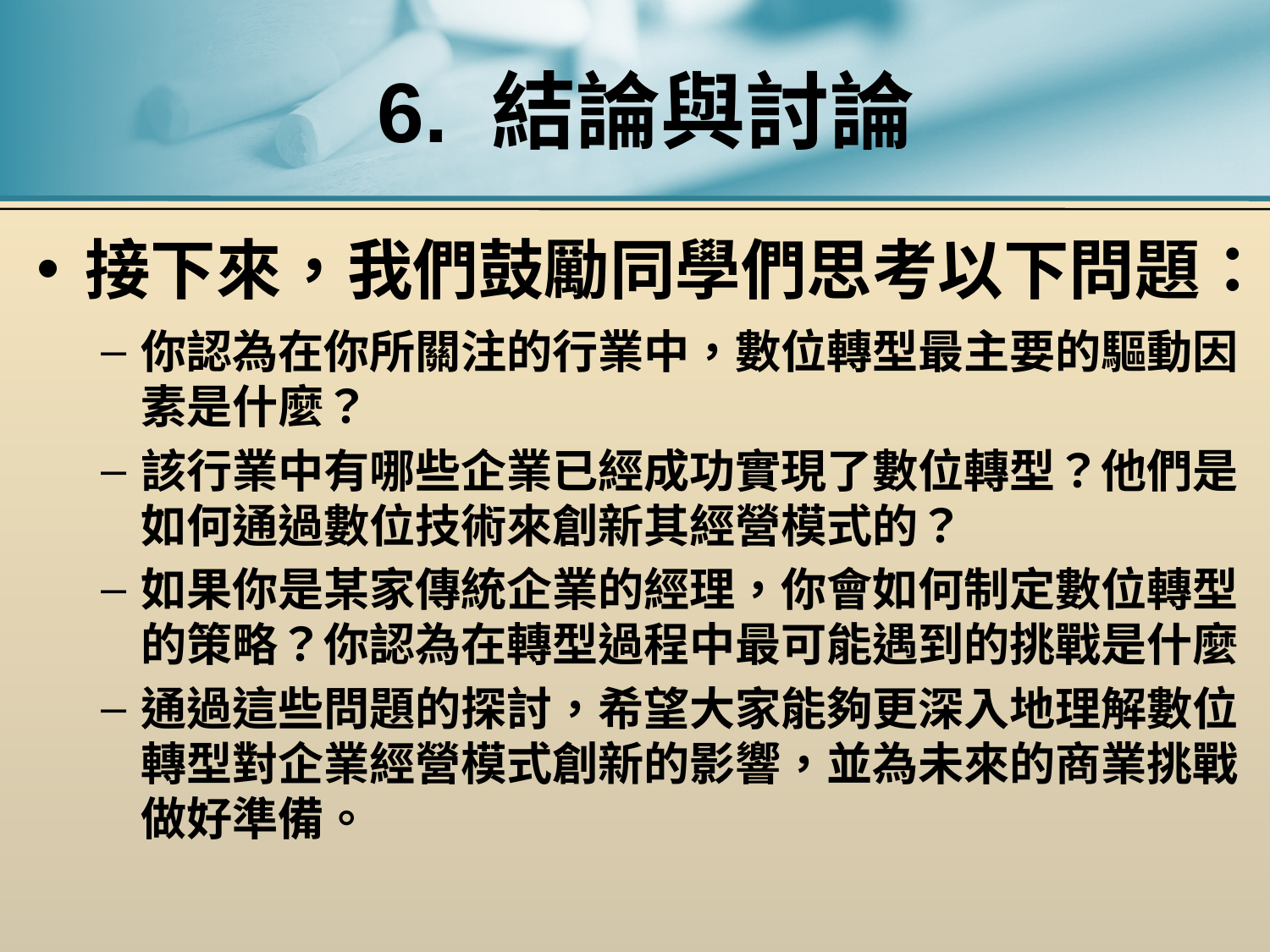

# 6. 結論與討論
接下來，我們鼓勵同學們思考以下問題：
你認為在你所關注的行業中，數位轉型最主要的驅動因素是什麼？
該行業中有哪些企業已經成功實現了數位轉型？他們是如何通過數位技術來創新其經營模式的？
如果你是某家傳統企業的經理，你會如何制定數位轉型的策略？你認為在轉型過程中最可能遇到的挑戰是什麼
通過這些問題的探討，希望大家能夠更深入地理解數位轉型對企業經營模式創新的影響，並為未來的商業挑戰做好準備。